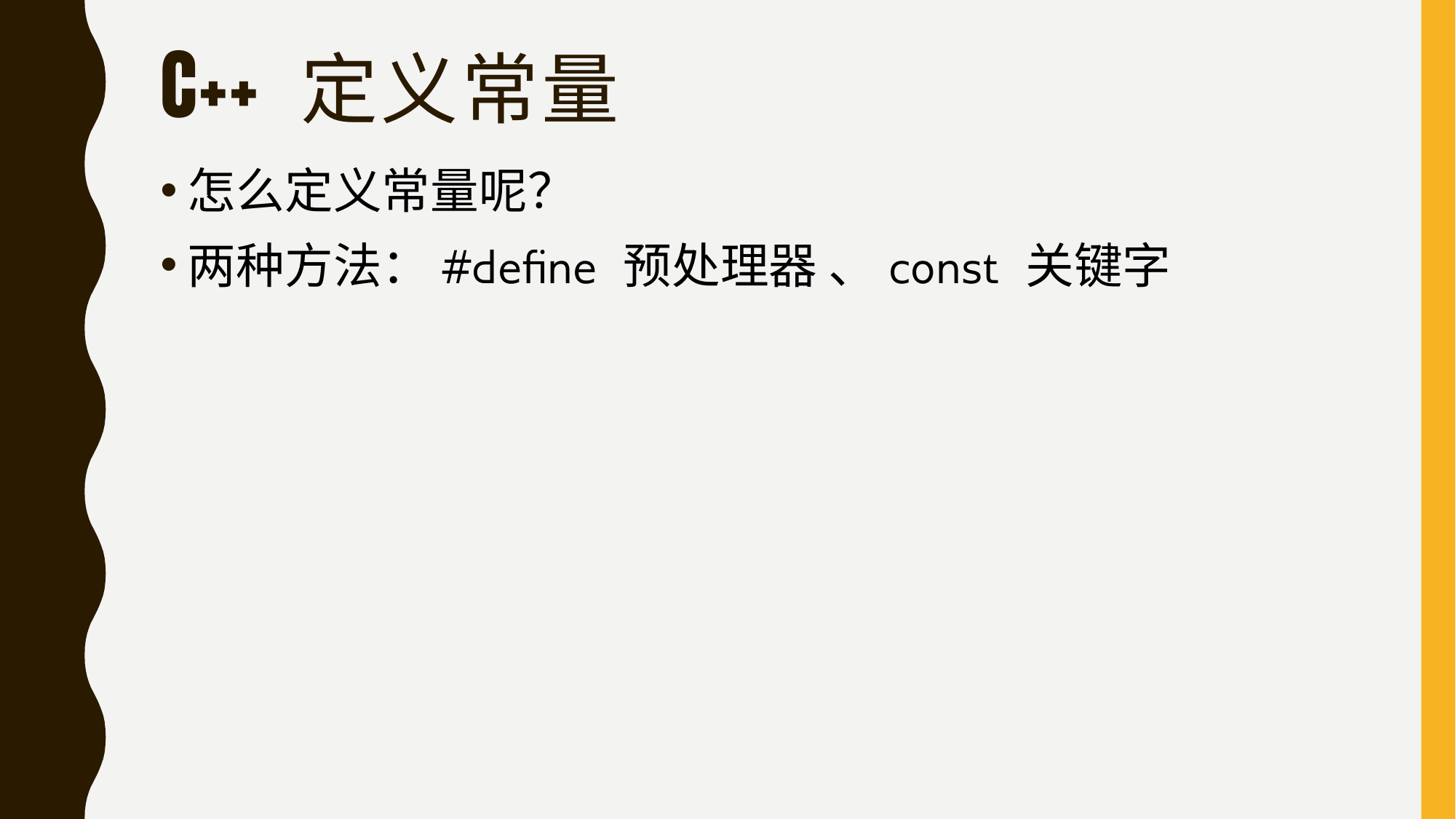

# C++ 定义常量
怎么定义常量呢？
两种方法：#define 预处理器 、const 关键字